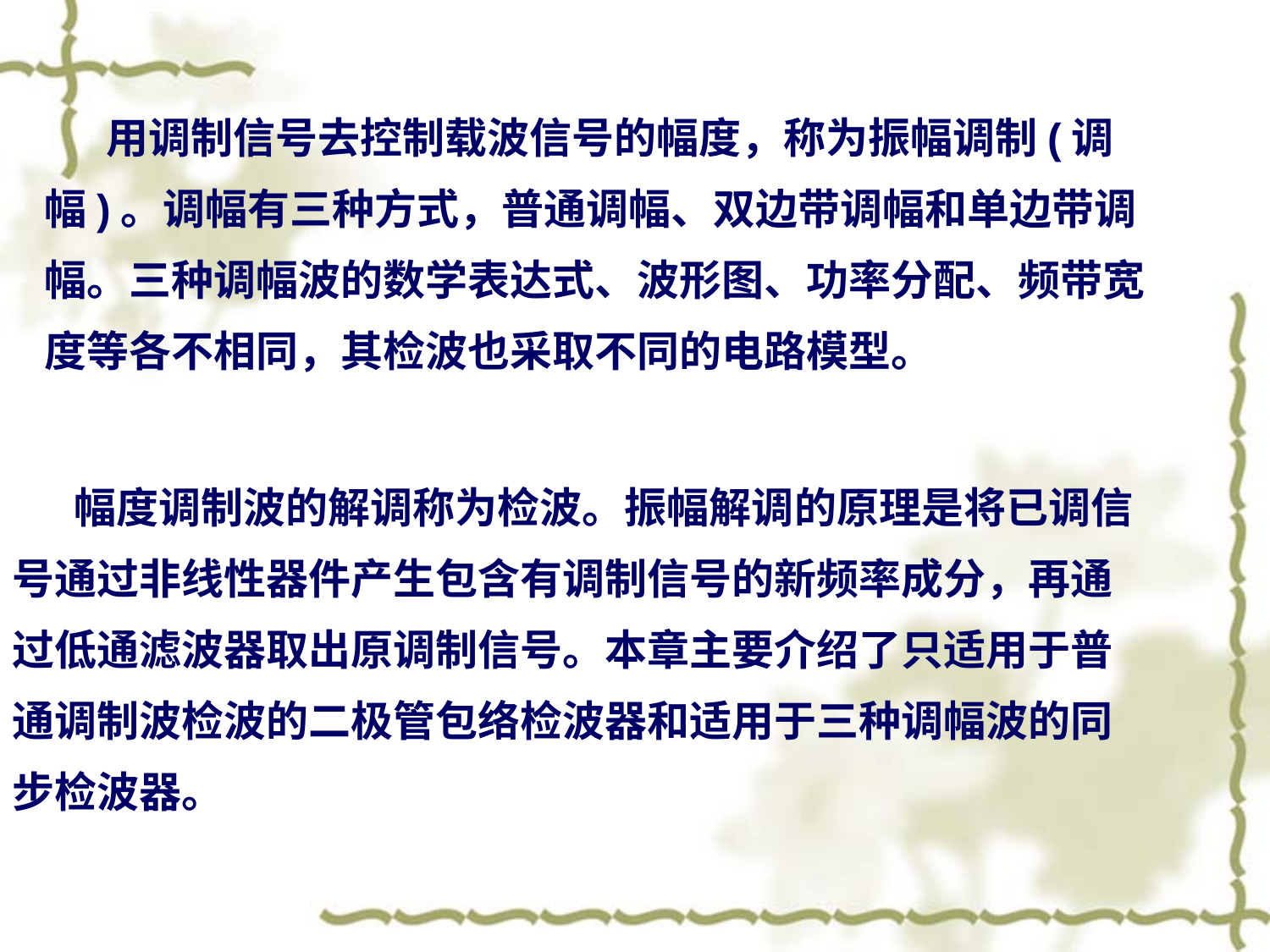

用调制信号去控制载波信号的幅度，称为振幅调制(调幅)。调幅有三种方式，普通调幅、双边带调幅和单边带调幅。三种调幅波的数学表达式、波形图、功率分配、频带宽度等各不相同，其检波也采取不同的电路模型。
幅度调制波的解调称为检波。振幅解调的原理是将已调信号通过非线性器件产生包含有调制信号的新频率成分，再通过低通滤波器取出原调制信号。本章主要介绍了只适用于普通调制波检波的二极管包络检波器和适用于三种调幅波的同步检波器。